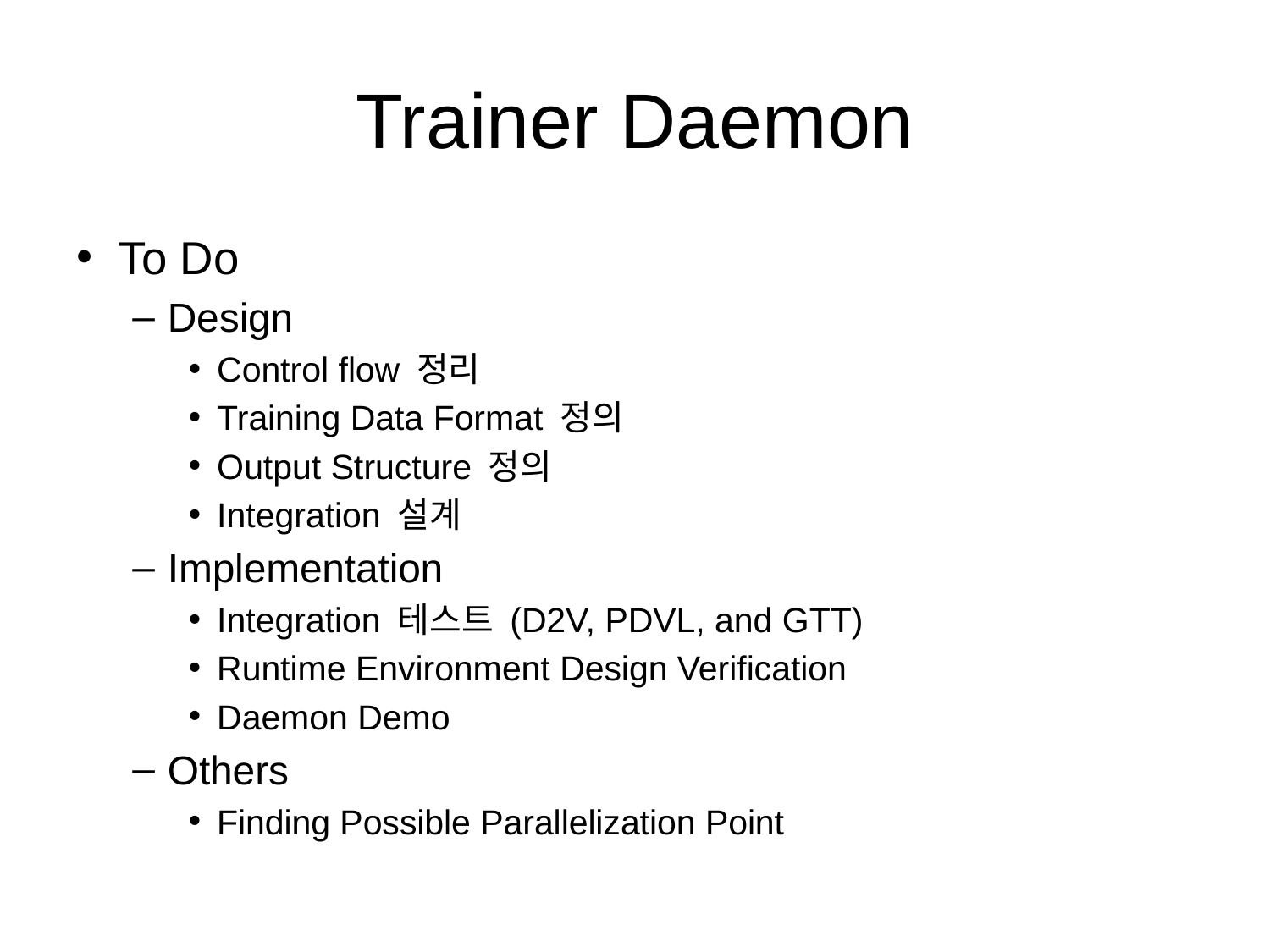

# Trainer Daemon
To Do
Design
Control flow 정리
Training Data Format 정의
Output Structure 정의
Integration 설계
Implementation
Integration 테스트 (D2V, PDVL, and GTT)
Runtime Environment Design Verification
Daemon Demo
Others
Finding Possible Parallelization Point